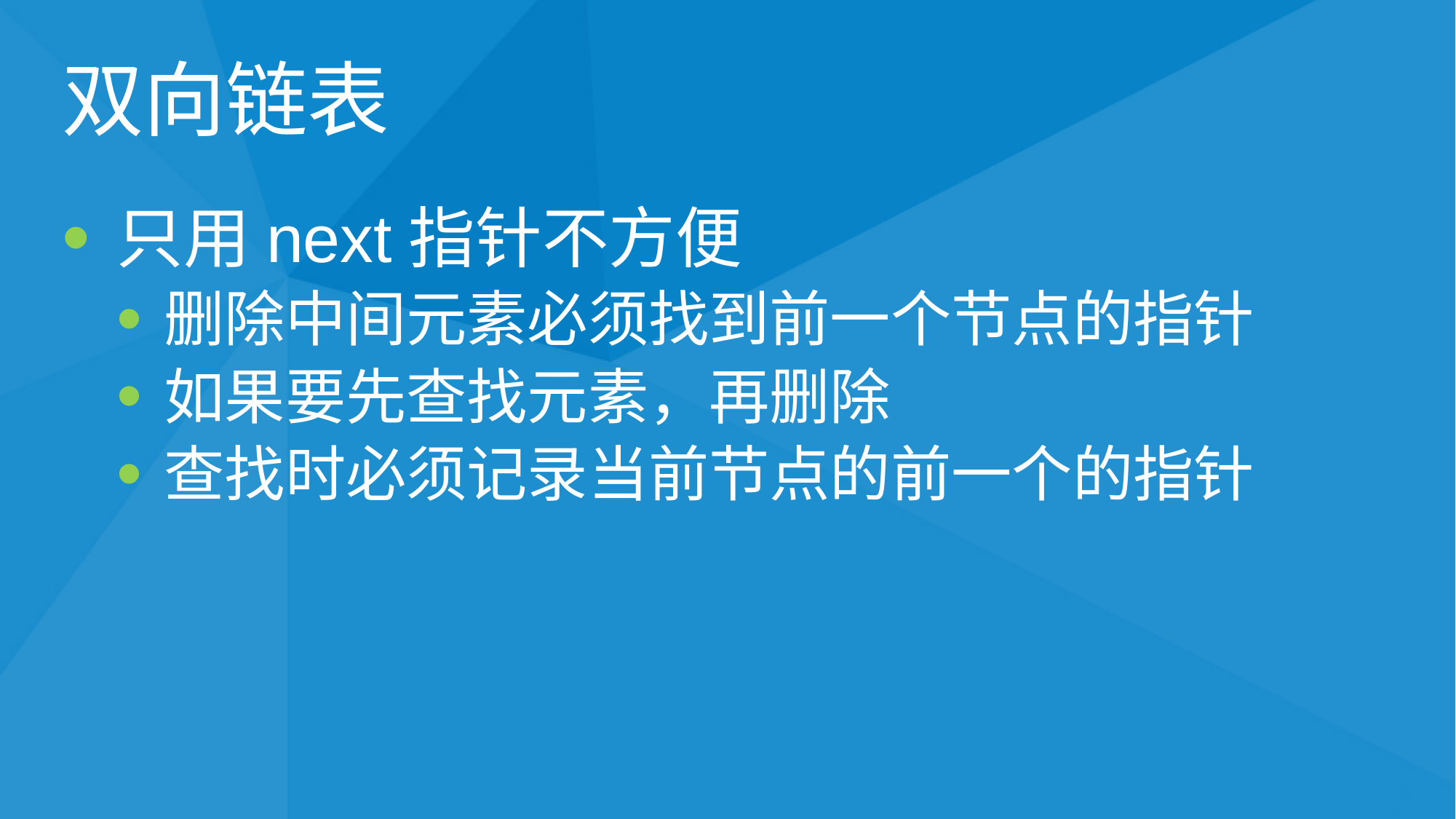

# 双向链表
只用next指针不方便
删除中间元素必须找到前一个节点的指针
如果要先查找元素，再删除
查找时必须记录当前节点的前一个的指针